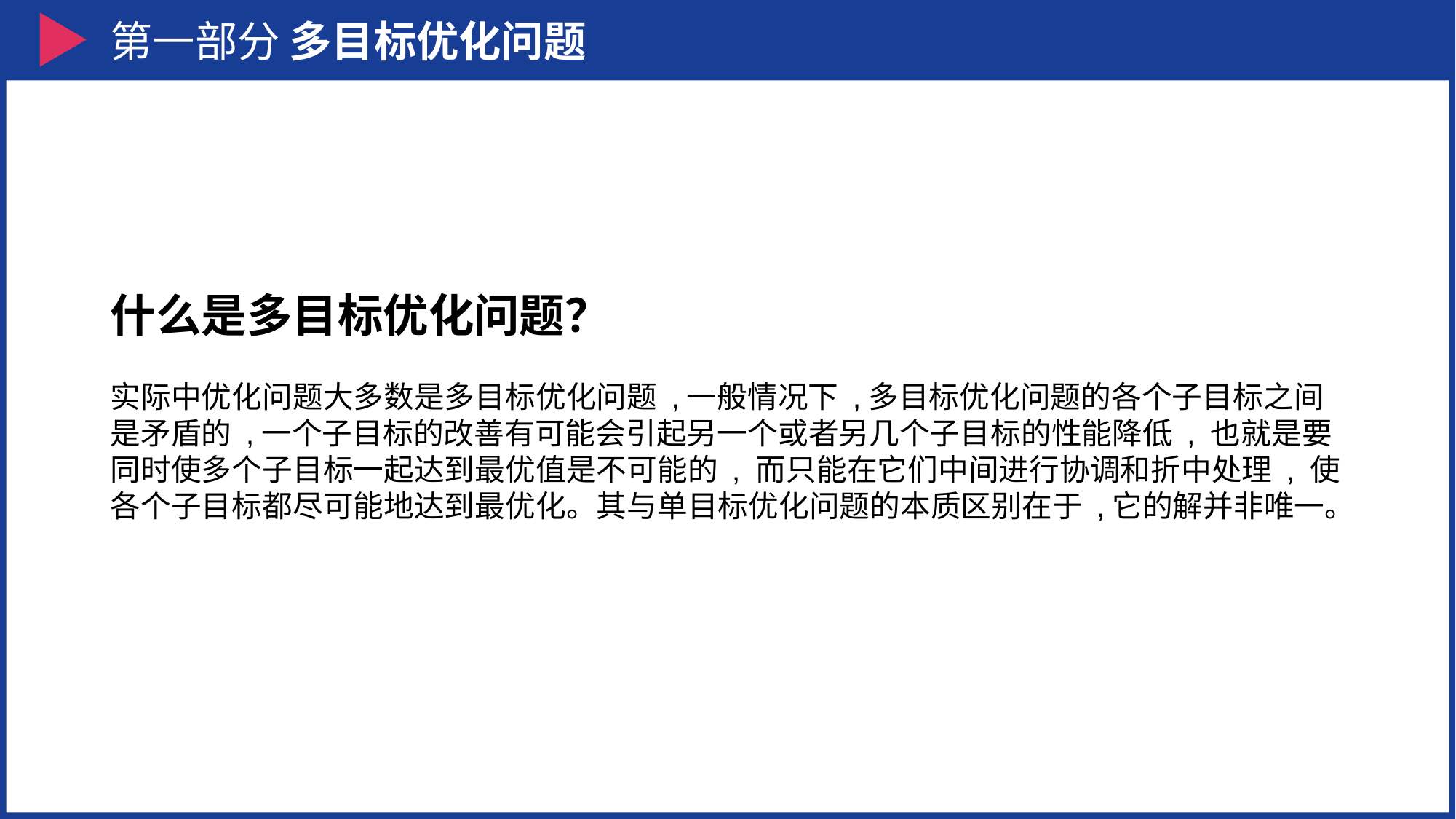

第一部分 多目标优化问题
什么是多目标优化问题？

实际中优化问题大多数是多目标优化问题 ,一般情况下 ,多目标优化问题的各个子目标之间是矛盾的 ,一个子目标的改善有可能会引起另一个或者另几个子目标的性能降低 , 也就是要同时使多个子目标一起达到最优值是不可能的 , 而只能在它们中间进行协调和折中处理 , 使各个子目标都尽可能地达到最优化。其与单目标优化问题的本质区别在于 ,它的解并非唯一。